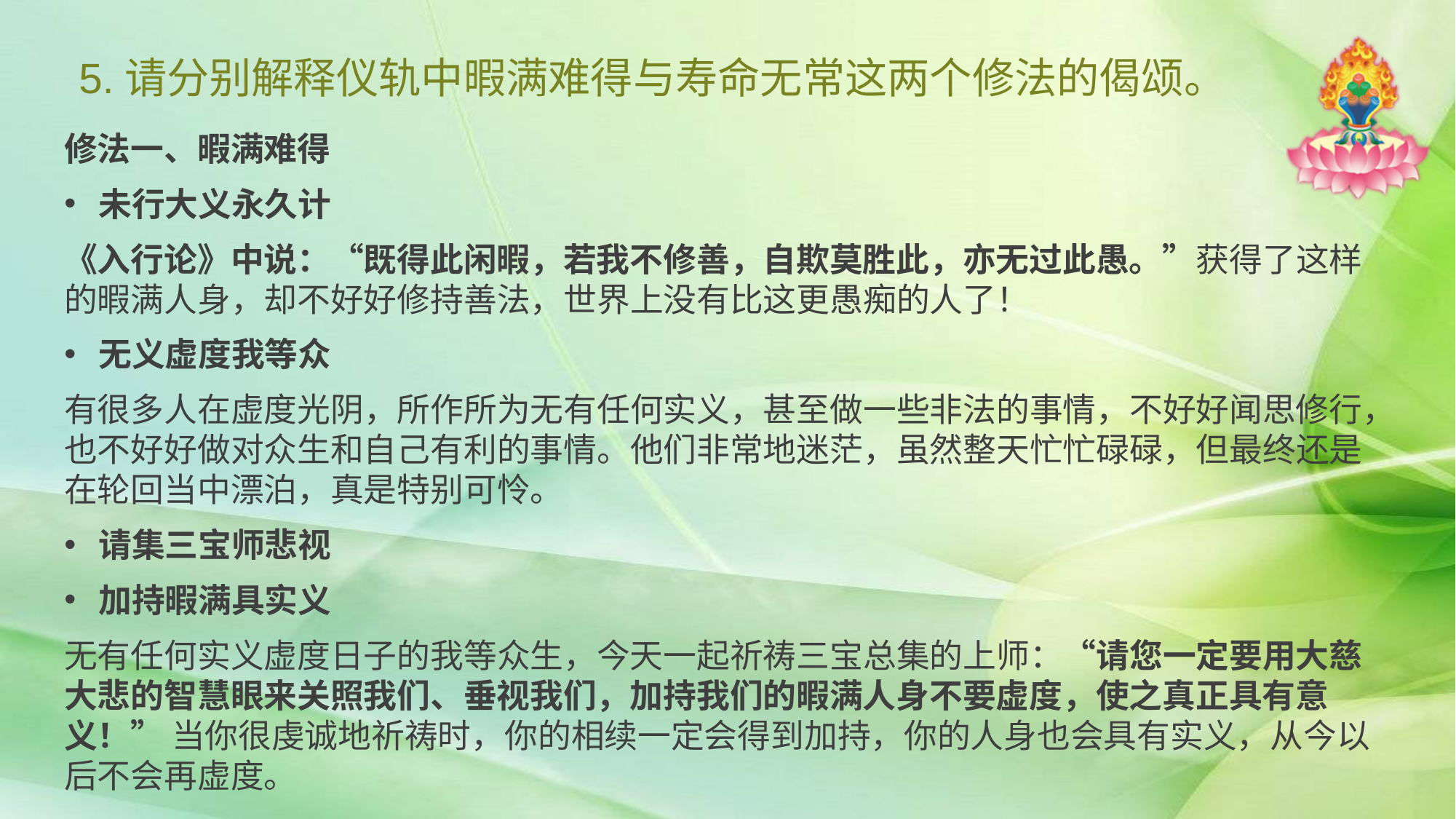

# 5.请分别解释仪轨中暇满难得与寿命无常这两个修法的偈颂。
修法一、暇满难得
未行大义永久计
《入行论》中说：“既得此闲暇，若我不修善，自欺莫胜此，亦无过此愚。”获得了这样的暇满人身，却不好好修持善法，世界上没有比这更愚痴的人了！
无义虚度我等众
有很多人在虚度光阴，所作所为无有任何实义，甚至做一些非法的事情，不好好闻思修行，也不好好做对众生和自己有利的事情。他们非常地迷茫，虽然整天忙忙碌碌，但最终还是在轮回当中漂泊，真是特别可怜。
请集三宝师悲视
加持暇满具实义
无有任何实义虚度日子的我等众生，今天一起祈祷三宝总集的上师：“请您一定要用大慈大悲的智慧眼来关照我们、垂视我们，加持我们的暇满人身不要虚度，使之真正具有意义！” 当你很虔诚地祈祷时，你的相续一定会得到加持，你的人身也会具有实义，从今以后不会再虚度。